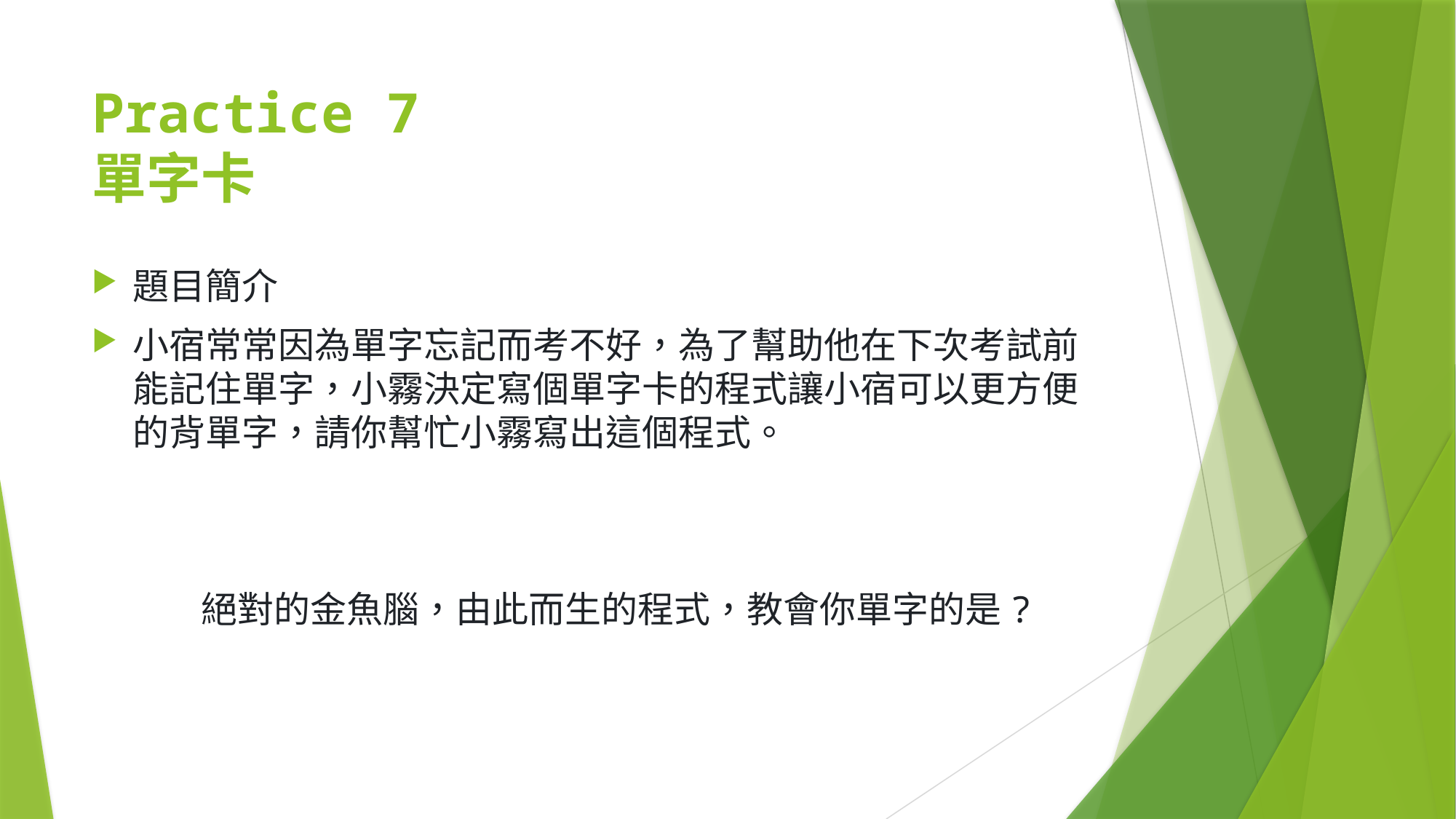

# Practice 7 單字卡
題目簡介
小宿常常因為單字忘記而考不好，為了幫助他在下次考試前能記住單字，小霧決定寫個單字卡的程式讓小宿可以更方便的背單字，請你幫忙小霧寫出這個程式。

	絕對的金魚腦，由此而生的程式，教會你單字的是?